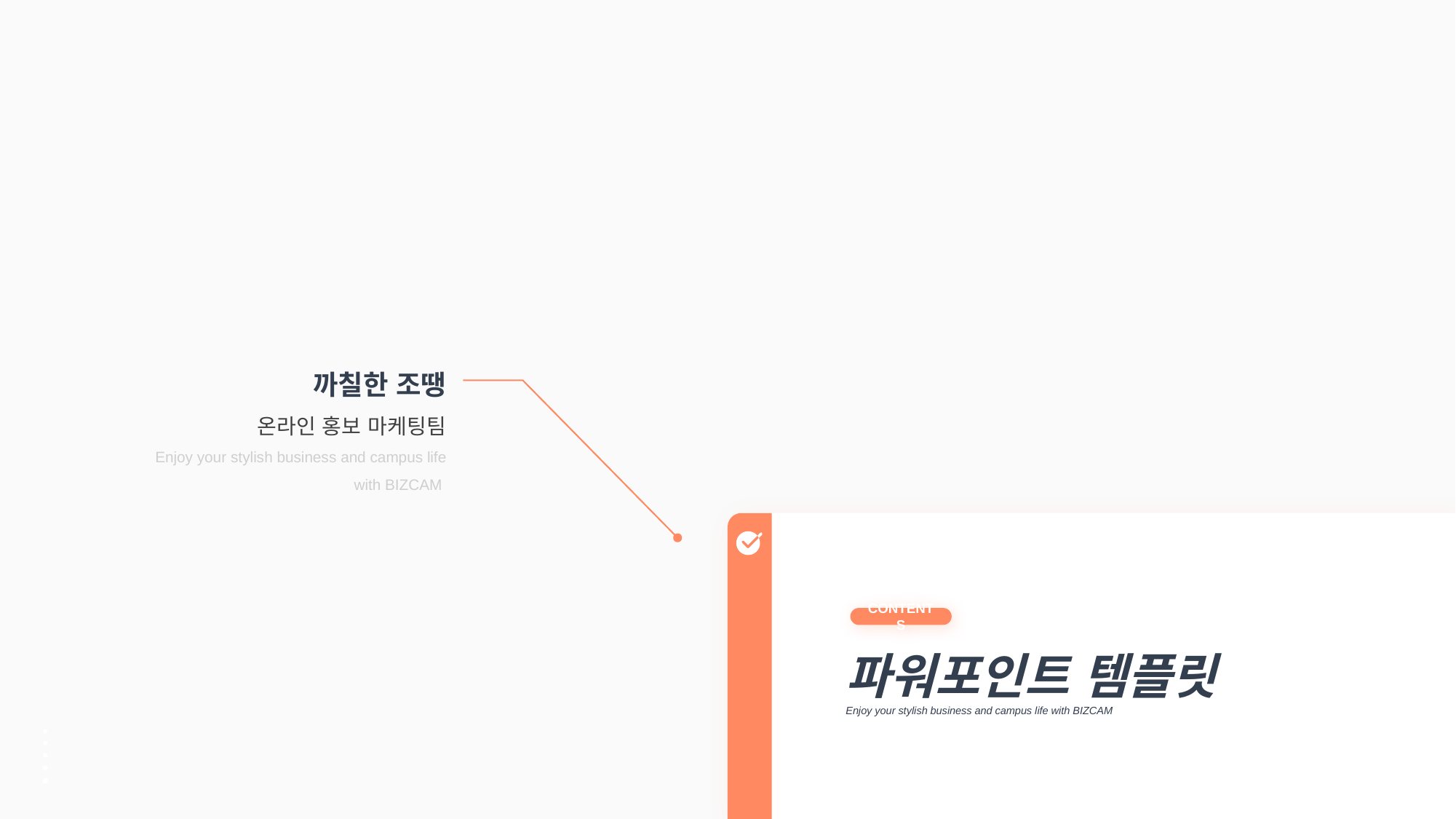

까칠한 조땡
온라인 홍보 마케팅팀
Enjoy your stylish business and campus life with BIZCAM

CONTENTS
파워포인트 템플릿
Enjoy your stylish business and campus life with BIZCAM